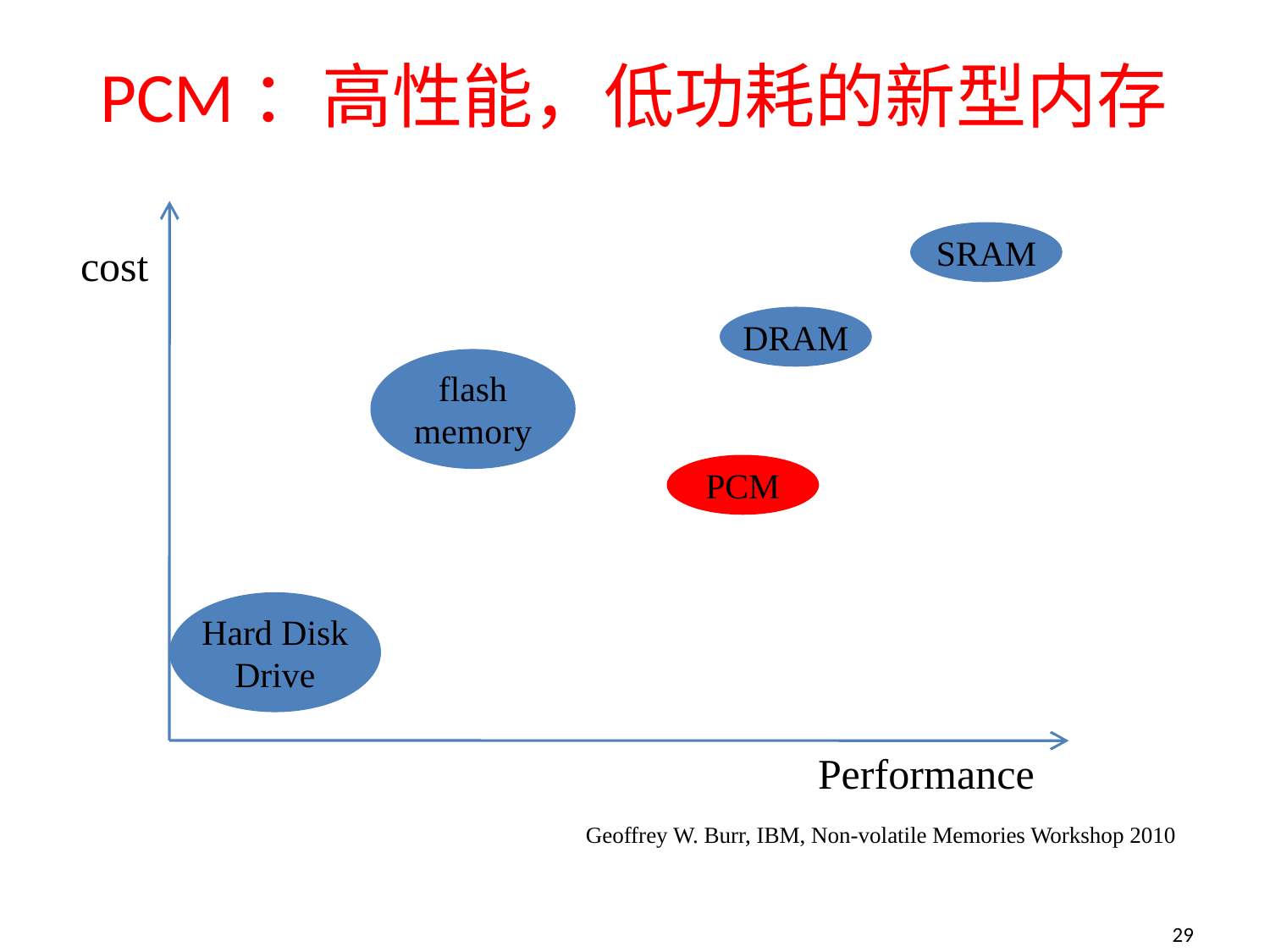

# PCM：高性能，低功耗的新型内存
SRAM
cost
DRAM
flash memory
PCM
Hard Disk Drive
Performance
Geoffrey W. Burr, IBM, Non-volatile Memories Workshop 2010
29